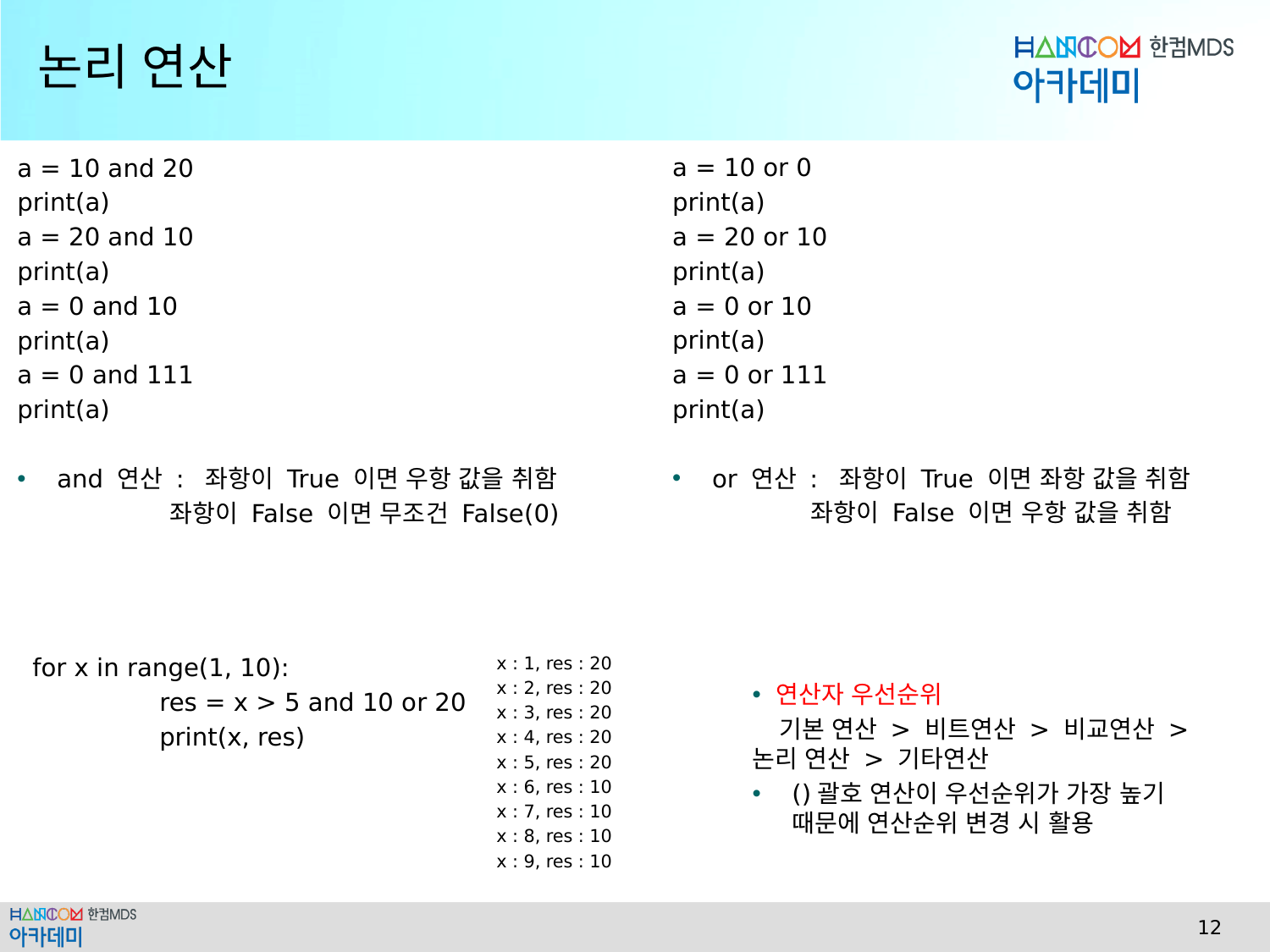

# 논리 연산
a = 10 or 0
print(a)
a = 20 or 10
print(a)
a = 0 or 10
print(a)
a = 0 or 111
print(a)

or 연산 :  좌항이 True 이면 좌항 값을 취함
                   좌항이 False 이면 우항 값을 취함
a = 10 and 20
print(a)
a = 20 and 10
print(a)
a = 0 and 10
print(a)
a = 0 and 111
print(a)

and 연산 :  좌항이 True 이면 우항 값을 취함
                     좌항이 False 이면 무조건 False(0)
for x in range(1, 10):
	res = x > 5 and 10 or 20
	print(x, res)
x : 1, res : 20
x : 2, res : 20
x : 3, res : 20
x : 4, res : 20
x : 5, res : 20
x : 6, res : 10
x : 7, res : 10
x : 8, res : 10
x : 9, res : 10
연산자 우선순위
   기본 연산 > 비트연산 > 비교연산 >   논리 연산 > 기타연산
()괄호 연산이 우선순위가 가장 높기 때문에 연산순위 변경 시 활용
                               12